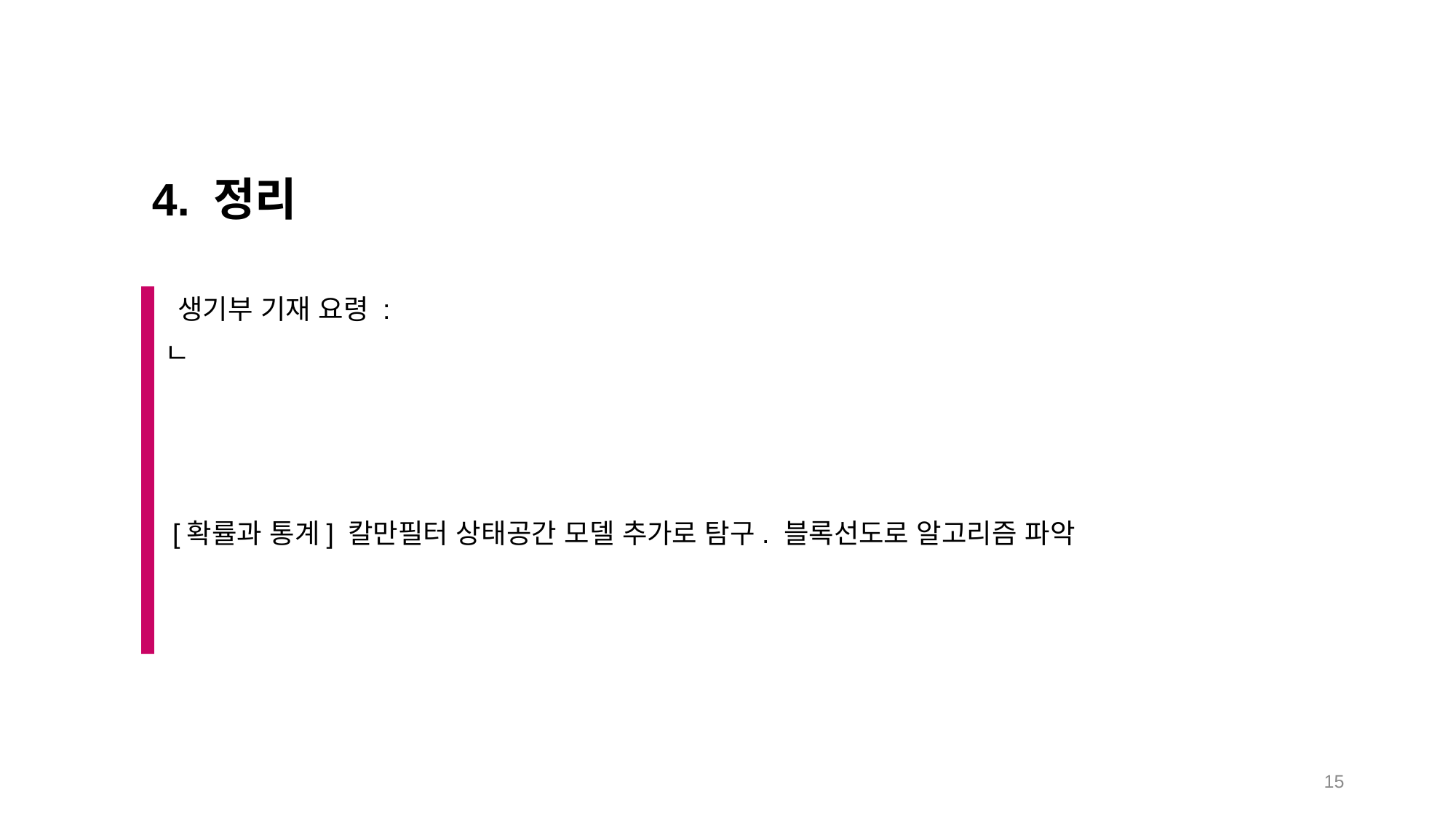

4. 정리

ㄴ
 생기부 기재 요령 :
 [확률과 통계] 칼만필터 상태공간 모델 추가로 탐구. 블록선도로 알고리즘 파악
15